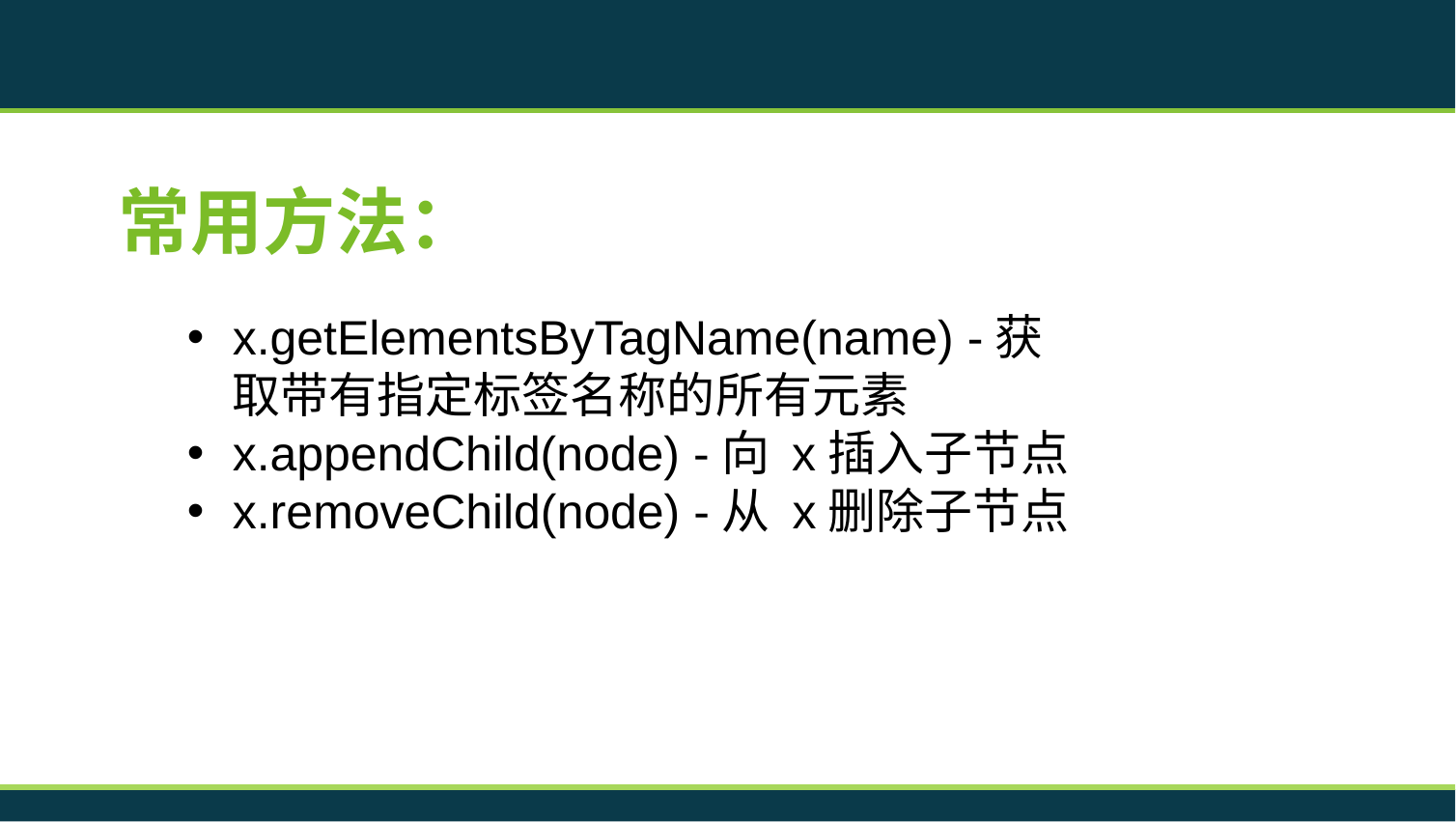

常用方法：
x.getElementsByTagName(name) -获取带有指定标签名称的所有元素
x.appendChild(node) -向 x插入子节点
x.removeChild(node) -从 x删除子节点